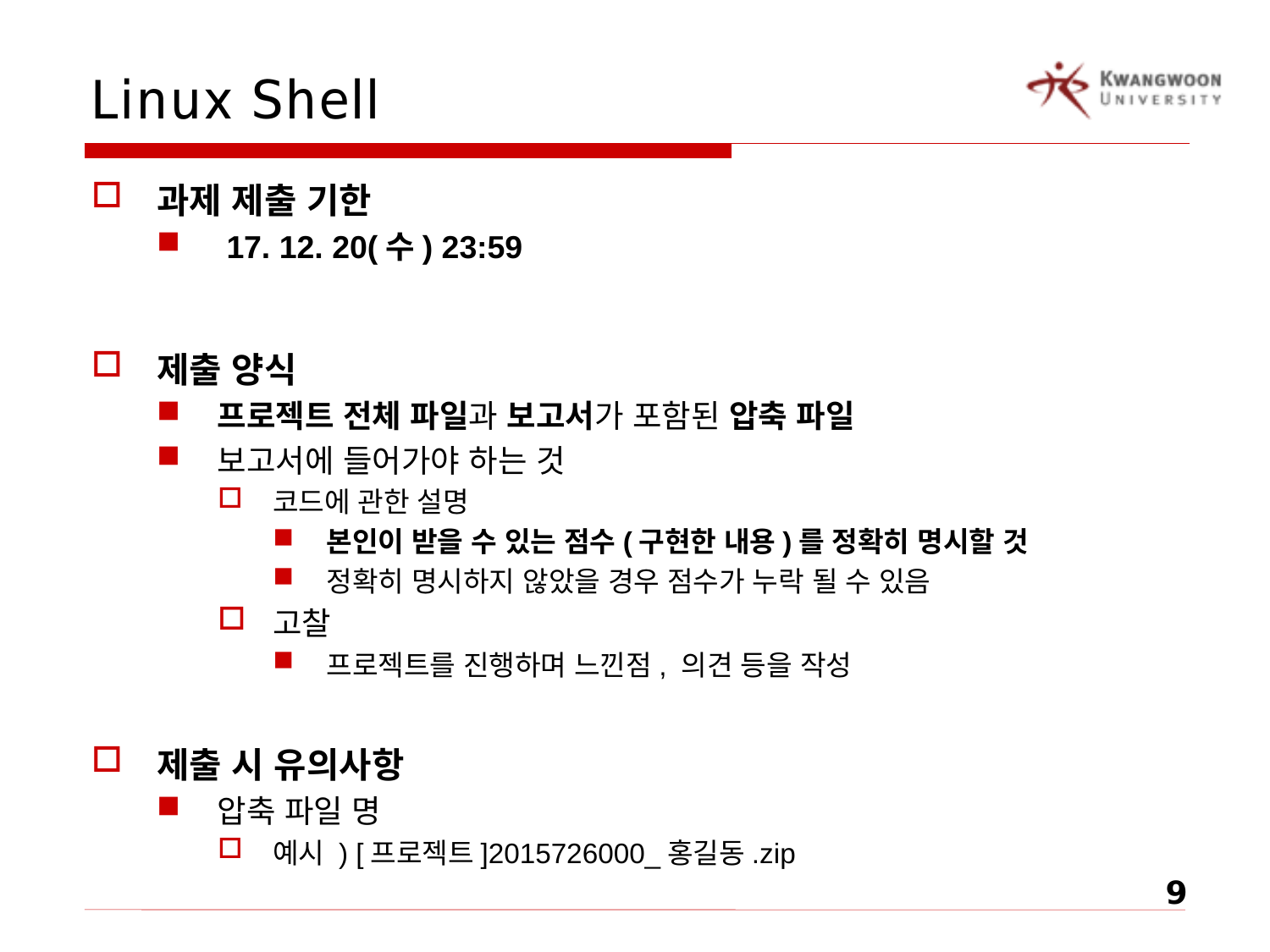

# Linux Shell
과제 제출 기한
 17. 12. 20(수) 23:59

제출 양식
프로젝트 전체 파일과 보고서가 포함된 압축 파일
보고서에 들어가야 하는 것
코드에 관한 설명
본인이 받을 수 있는 점수(구현한 내용)를 정확히 명시할 것
정확히 명시하지 않았을 경우 점수가 누락 될 수 있음
고찰
프로젝트를 진행하며 느낀점, 의견 등을 작성

제출 시 유의사항
압축 파일 명
예시 ) [프로젝트]2015726000_홍길동.zip

	9